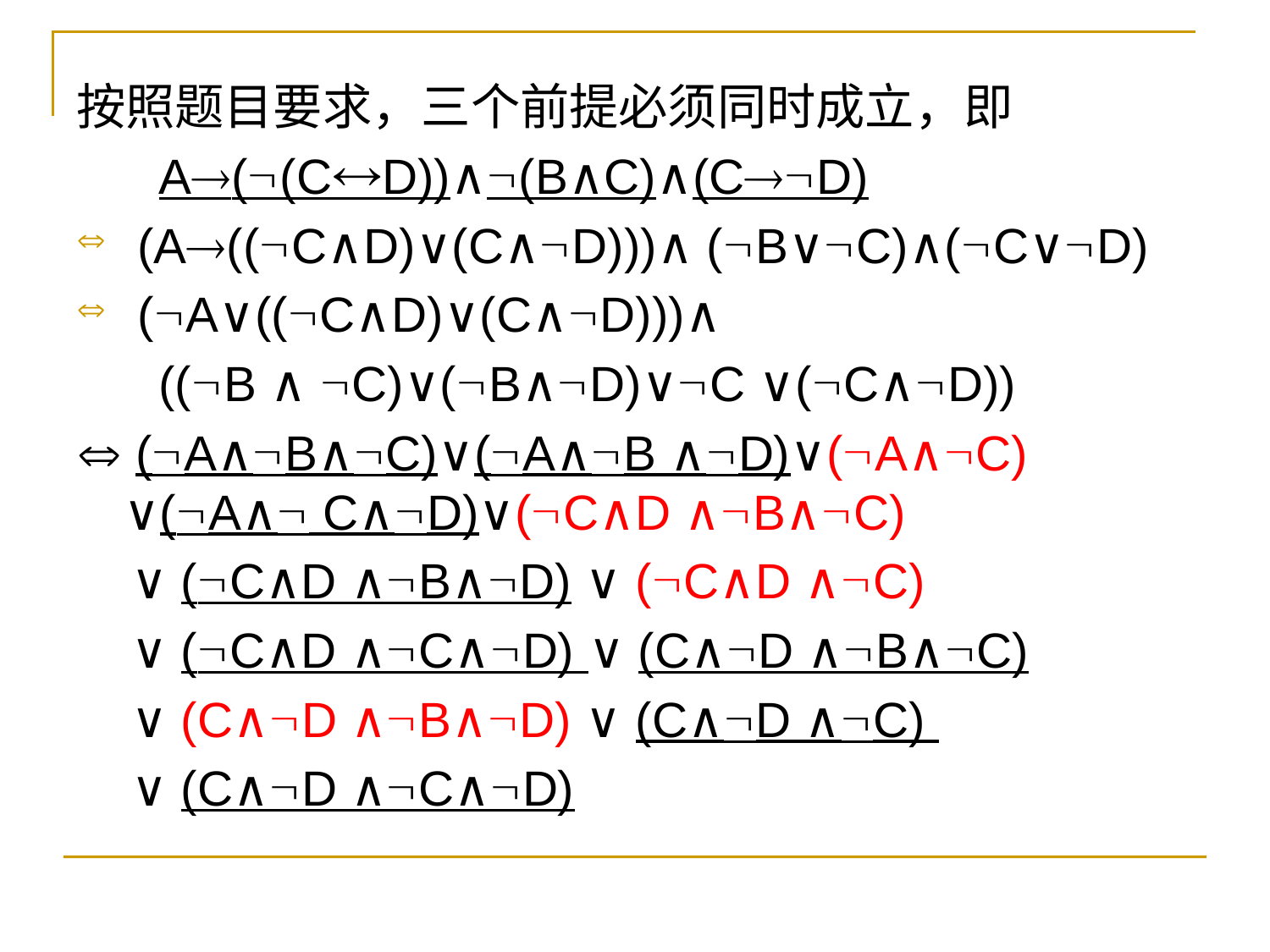

按照题目要求，三个前提必须同时成立，即
      A→(¬(C↔D))∧¬(B∧C)∧(C→¬D)
 (A→((¬C∧D)∨(C∧¬D)))∧ (¬B∨¬C)∧(¬C∨¬D)
 (¬A∨((¬C∧D)∨(C∧¬D)))∧
      ((¬B ∧ ¬C)∨(¬B∧¬D)∨¬C ∨(¬C∧¬D))
⇔ (¬A∧¬B∧¬C)∨(¬A∧¬B ∧¬D)∨(¬A∧¬C)   ∨(¬A∧¬ C∧¬D)∨(¬C∧D ∧¬B∧¬C)
    ∨ (¬C∧D ∧¬B∧¬D) ∨ (¬C∧D ∧¬C)
    ∨ (¬C∧D ∧¬C∧¬D) ∨ (C∧¬D ∧¬B∧¬C)
    ∨ (C∧¬D ∧¬B∧¬D) ∨ (C∧¬D ∧¬C)
    ∨ (C∧¬D ∧¬C∧¬D)